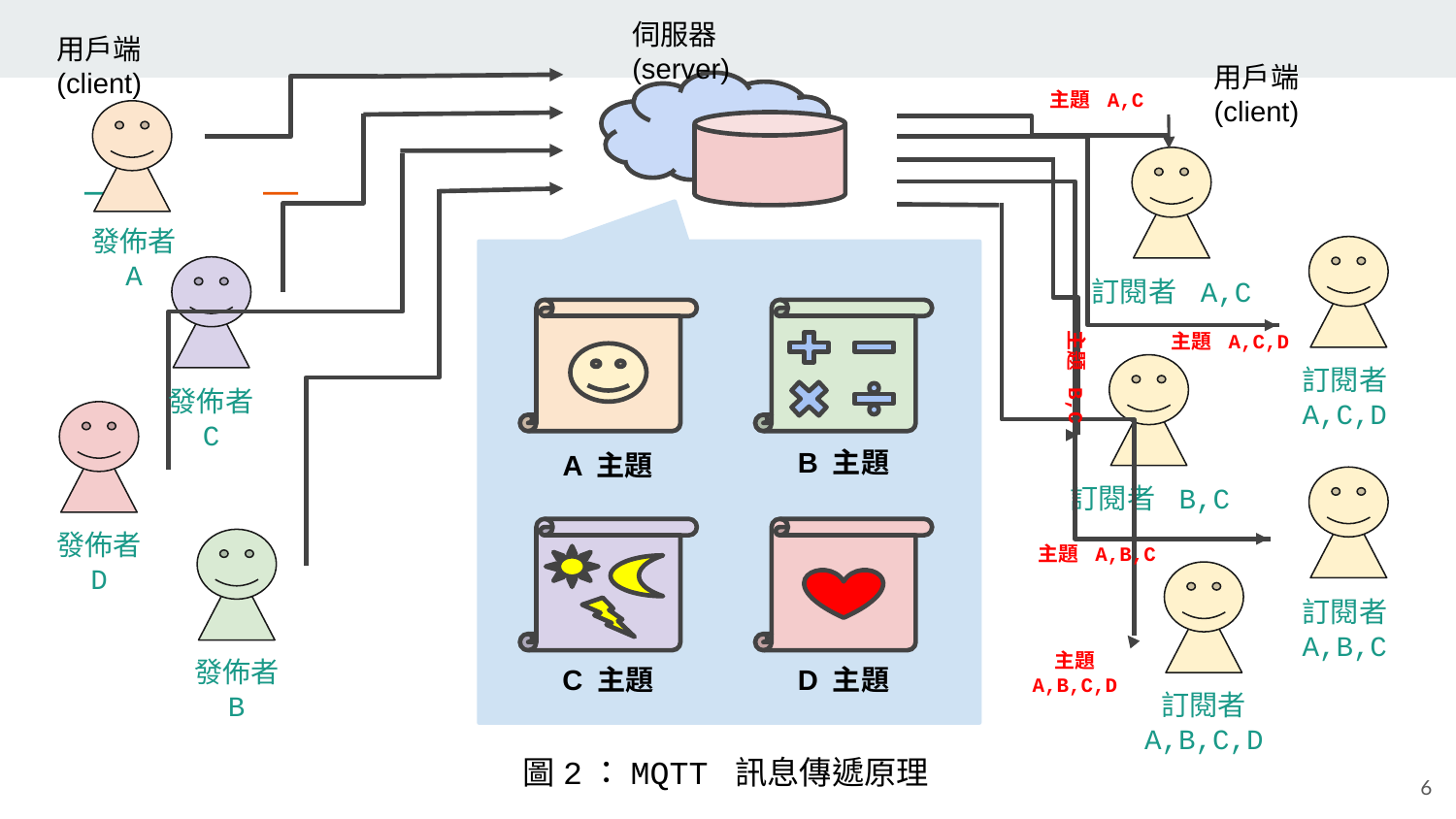

伺服器 (server)
用戶端 (client)
用戶端 (client)

主題 A,C

發佈者 A

訂閱者 A,C

主題 A,C,D

訂閱者 A,C,D
主題 B,C

發佈者 C

B 主題
A 主題

訂閱者 B,C

發佈者 D

主題 A,B,C

訂閱者 A,B,C

主題 A,B,C,D
發佈者 B
C 主題
D 主題
訂閱者 A,B,C,D
圖2：MQTT 訊息傳遞原理
6